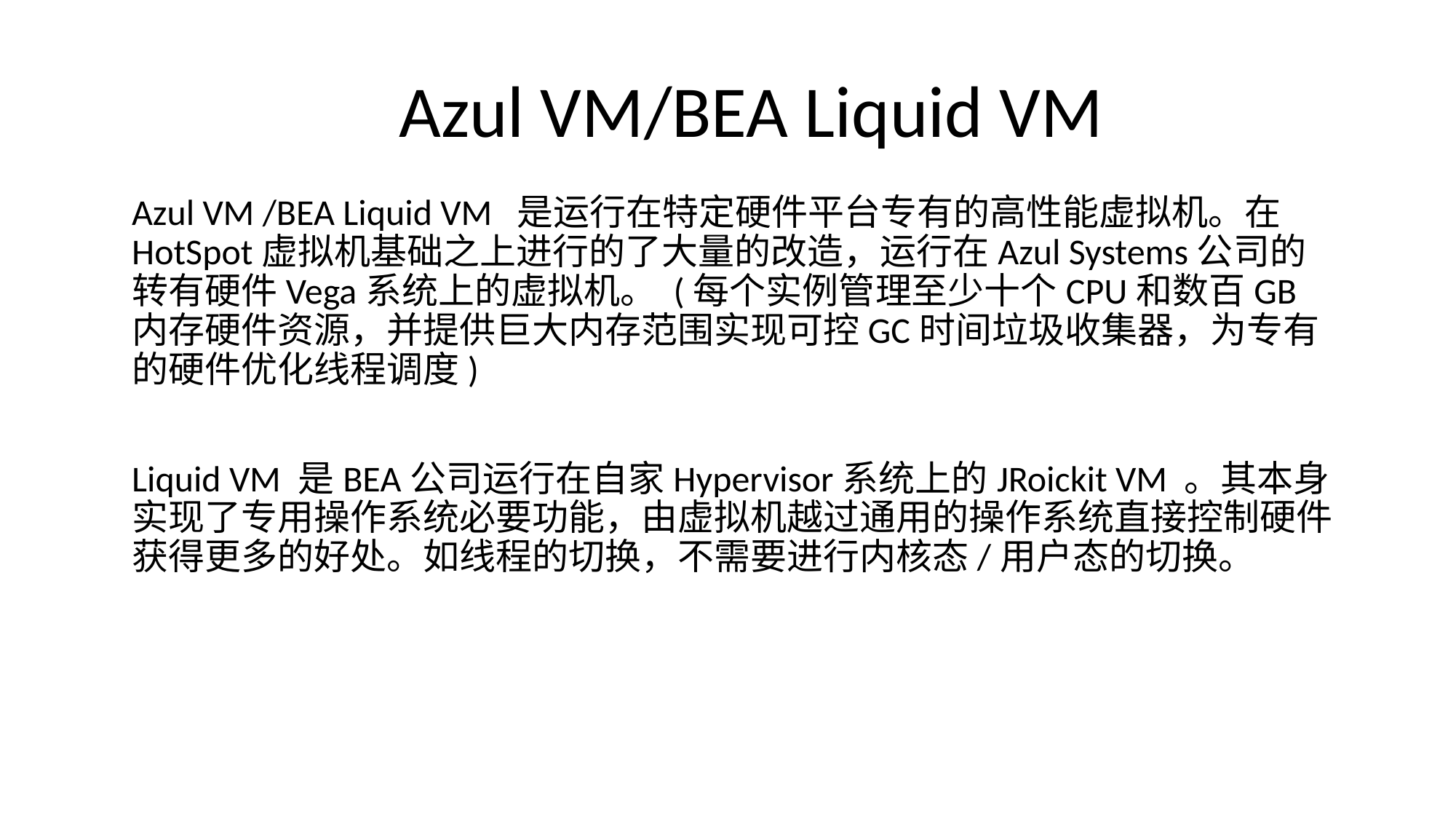

# Azul VM/BEA Liquid VM
Azul VM /BEA Liquid VM  是运行在特定硬件平台专有的高性能虚拟机。在HotSpot虚拟机基础之上进行的了大量的改造，运行在Azul Systems公司的转有硬件Vega系统上的虚拟机。 (每个实例管理至少十个CPU和数百GB内存硬件资源，并提供巨大内存范围实现可控GC时间垃圾收集器，为专有的硬件优化线程调度)

Liquid VM 是BEA公司运行在自家Hypervisor系统上的JRoickit VM 。其本身实现了专用操作系统必要功能，由虚拟机越过通用的操作系统直接控制硬件获得更多的好处。如线程的切换，不需要进行内核态/用户态的切换。